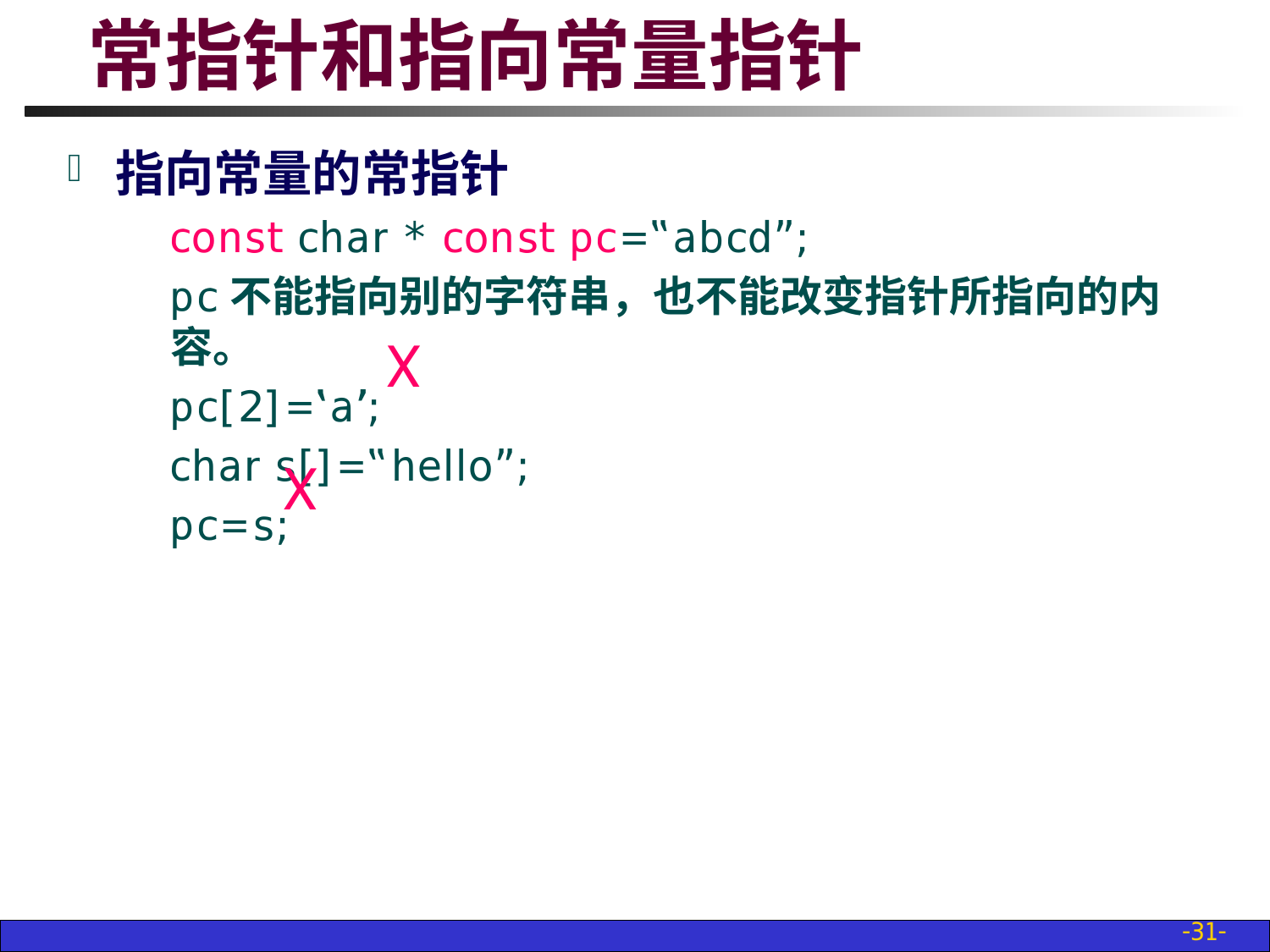

# 常指针和指向常量指针
指向常量的常指针
	const char * const pc=“abcd”;
	pc不能指向别的字符串，也不能改变指针所指向的内容。
	pc[2]=‘a’;
	char s[]=“hello”;
	pc=s;
X
X
-31-